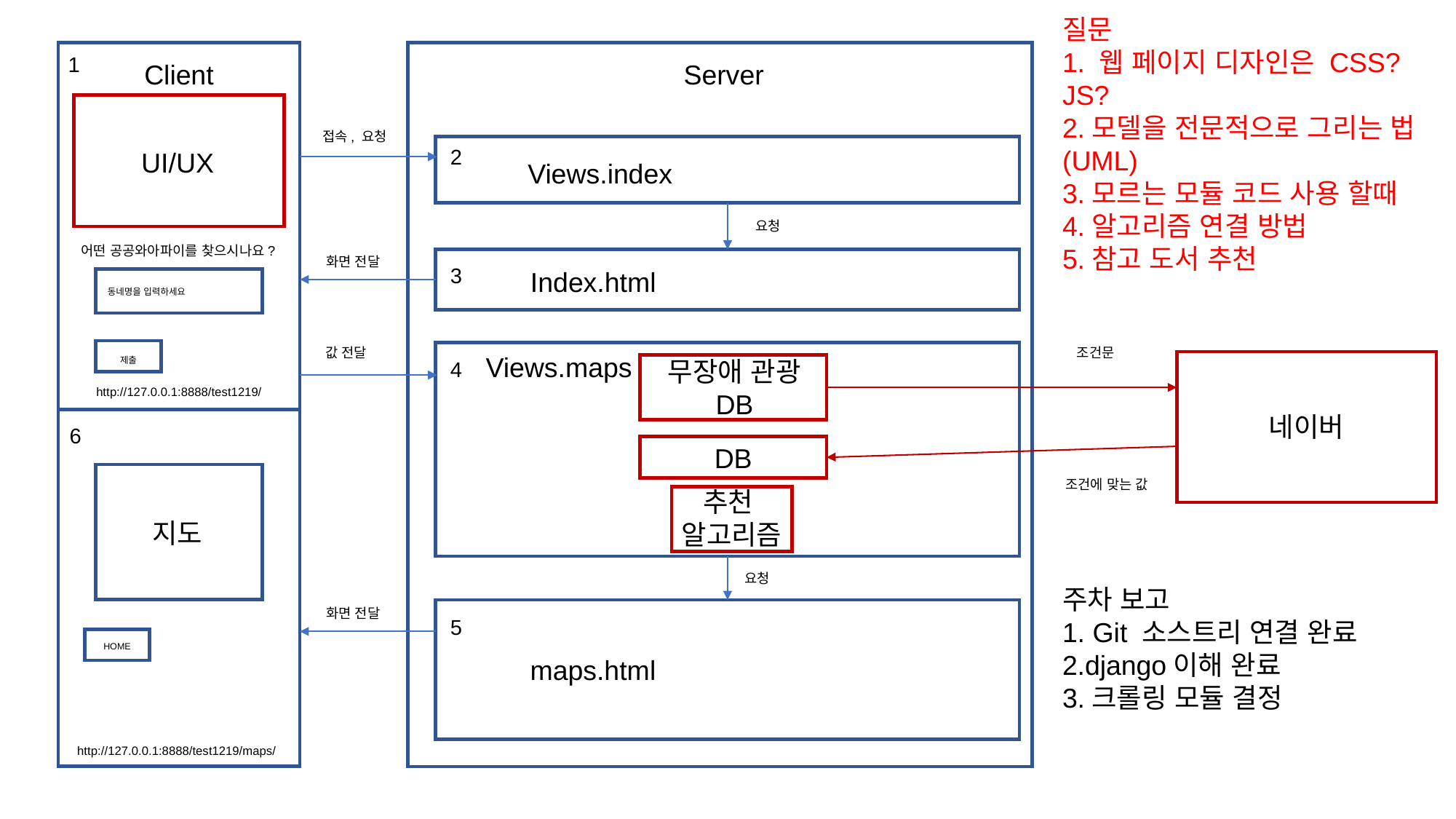

질문
1. 웹 페이지 디자인은 CSS? JS?
2.모델을 전문적으로 그리는 법(UML)
3.모르는 모듈 코드 사용 할때
4.알고리즘 연결 방법
5.참고 도서 추천

1
Client
Server

접속, 요청

2
UI/UX
Views.index
요청
어떤 공공와아파이를 찾으시나요?
화면 전달

3
Index.html

동네명을 입력하세요
값 전달
조건문

Views.maps
무장애 관광
DB
제출
4

http://127.0.0.1:8888/test1219/
네이버

6
DB

조건에 맞는 값
추천
알고리즘

지도
요청
주차 보고
1. Git 소스트리 연결 완료
2.django이해 완료
3.크롤링 모듈 결정
화면 전달

5

HOME
maps.html
http://127.0.0.1:8888/test1219/maps/